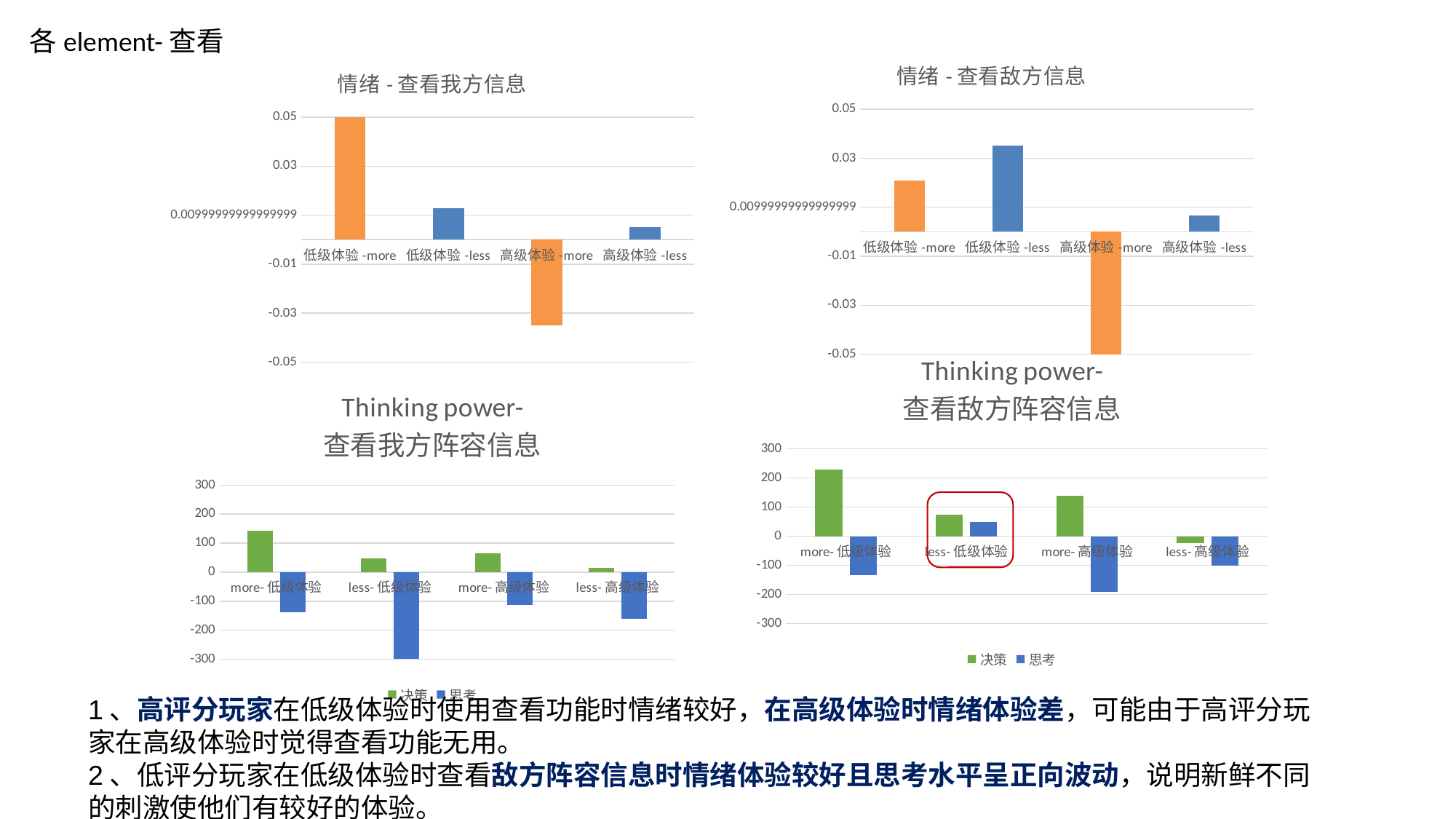

各element-查看

### Chart: 情绪-查看敌方信息

| Category |  |
|---|---|
| 低级体验-more | 0.020886098299051952 |
| 低级体验-less | 0.035031799965677526 |
| 高级体验-more | -0.05218326283891439 |
| 高级体验-less | 0.006495303367796361 |

### Chart: 情绪-查看我方信息

| Category |  |
|---|---|
| 低级体验-more | 0.08167117079322048 |
| 低级体验-less | 0.012789336586610937 |
| 高级体验-more | -0.035110130273502634 |
| 高级体验-less | 0.005227099401608645 |

### Chart: Thinking power-
查看敌方阵容信息

| Category | 决策 | 思考 |
|---|---|---|
| more-低级体验 | 228.16260444419598 | -132.94963711200995 |
| less-低级体验 | 74.5797450803777 | 49.40662632703104 |
| more-高级体验 | 138.95100380309376 | -191.46431858866757 |
| less-高级体验 | -23.94535529832697 | -101.81814165622119 |

### Chart: Thinking power-
查看我方阵容信息

| Category | 决策 | 思考 |
|---|---|---|
| more-低级体验 | 142.2810716708024 | -137.8086682574874 |
| less-低级体验 | 47.32352756363961 | -305.86338986616323 |
| more-高级体验 | 64.20371813425396 | -113.72576083018281 |
| less-高级体验 | 13.546866283592056 | -161.26677653675017 |
1、高评分玩家在低级体验时使用查看功能时情绪较好，在高级体验时情绪体验差，可能由于高评分玩家在高级体验时觉得查看功能无用。
2、低评分玩家在低级体验时查看敌方阵容信息时情绪体验较好且思考水平呈正向波动，说明新鲜不同的刺激使他们有较好的体验。